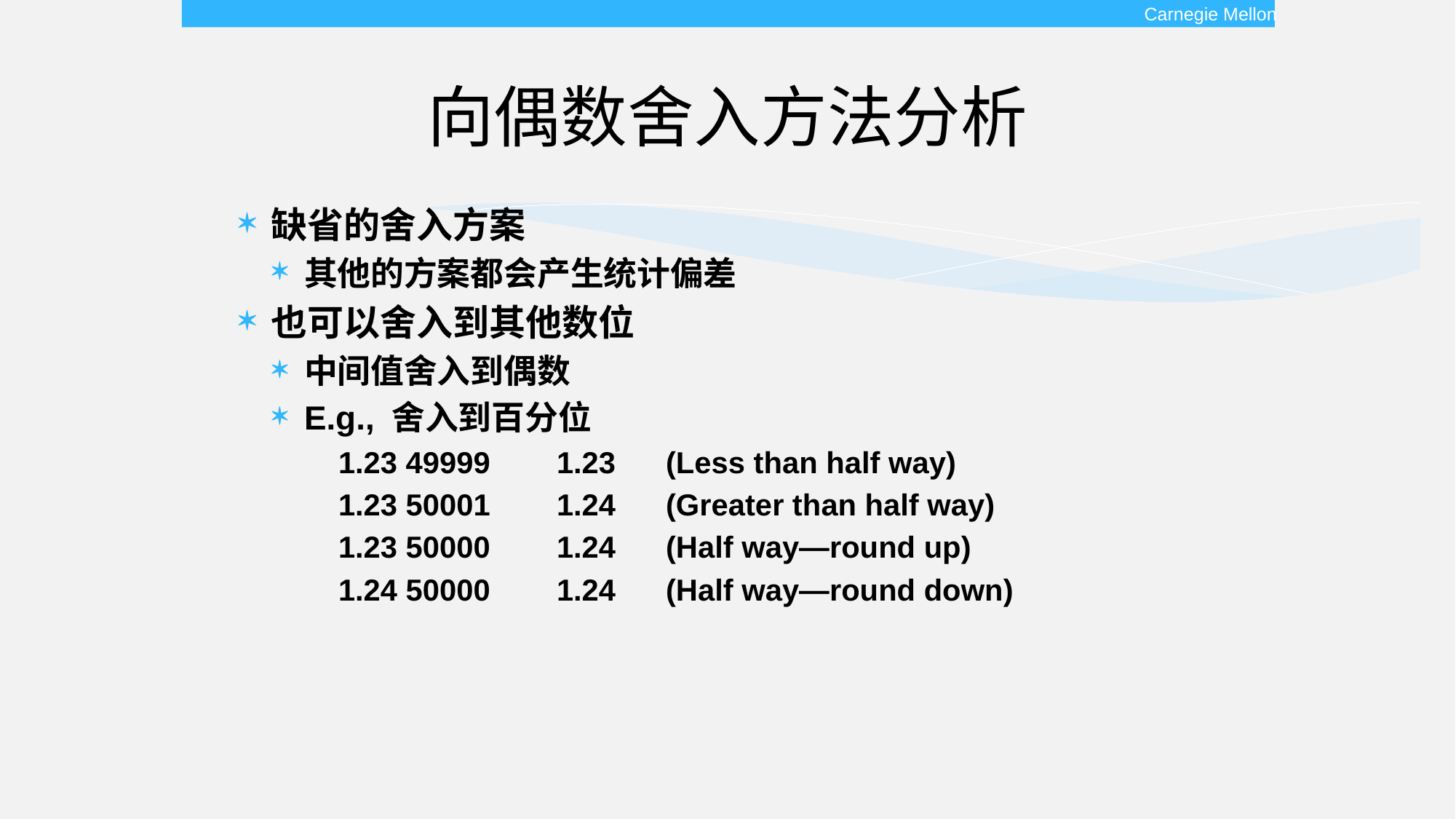

Carnegie Mellon
# 向偶数舍入方法分析

缺省的舍入方案
其他的方案都会产生统计偏差
也可以舍入到其他数位
中间值舍入到偶数
E.g., 舍入到百分位
	1.23 49999	1.23	(Less than half way)
	1.23 50001	1.24	(Greater than half way)
	1.23 50000	1.24	(Half way—round up)
	1.24 50000	1.24	(Half way—round down)